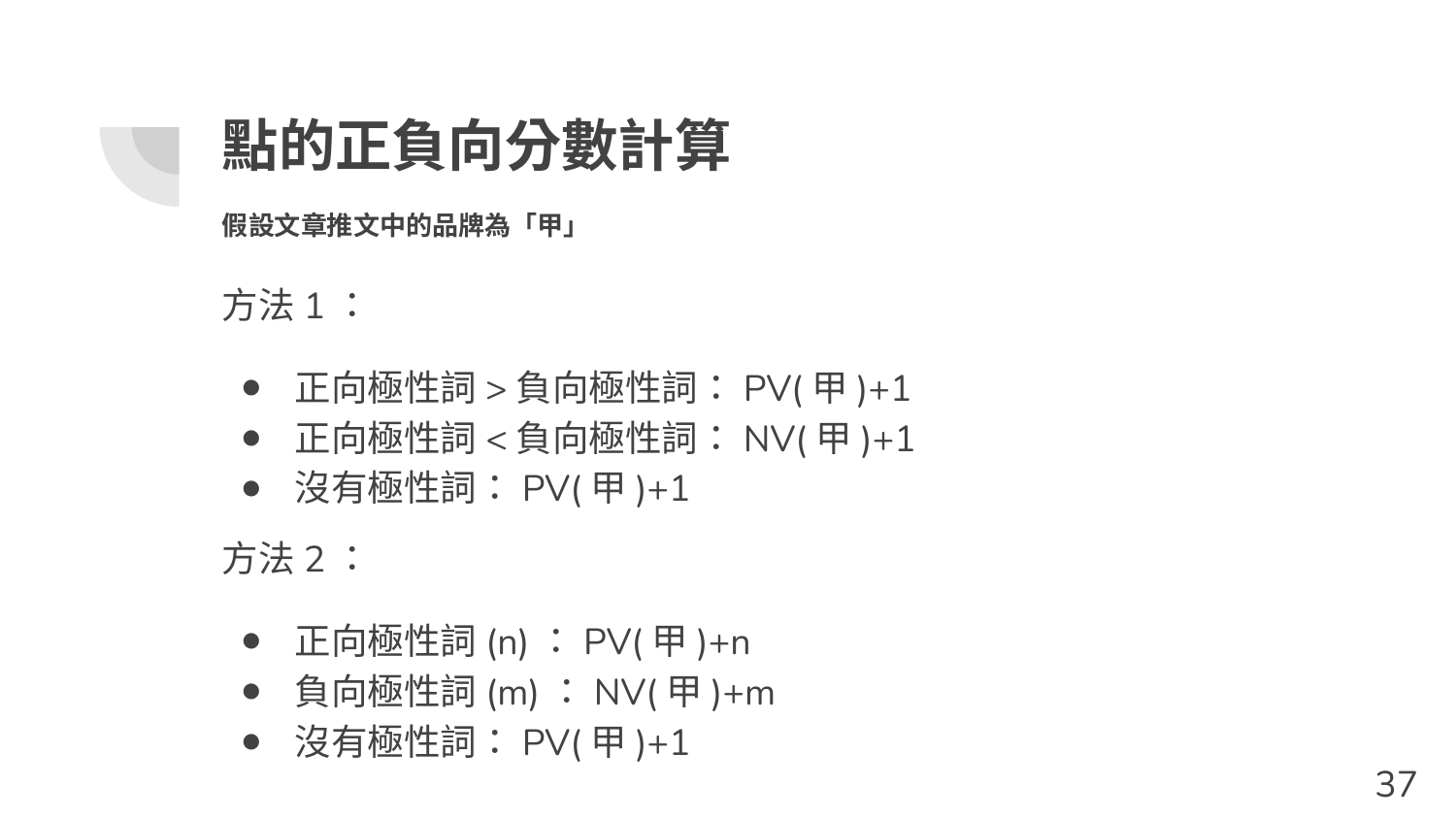

# 點的正負向分數計算

假設文章推文中的品牌為「甲」
方法1：
正向極性詞>負向極性詞：PV(甲)+1
正向極性詞<負向極性詞：NV(甲)+1
沒有極性詞：PV(甲)+1

方法2：
正向極性詞(n)：PV(甲)+n
負向極性詞(m)：NV(甲)+m
沒有極性詞：PV(甲)+1
37